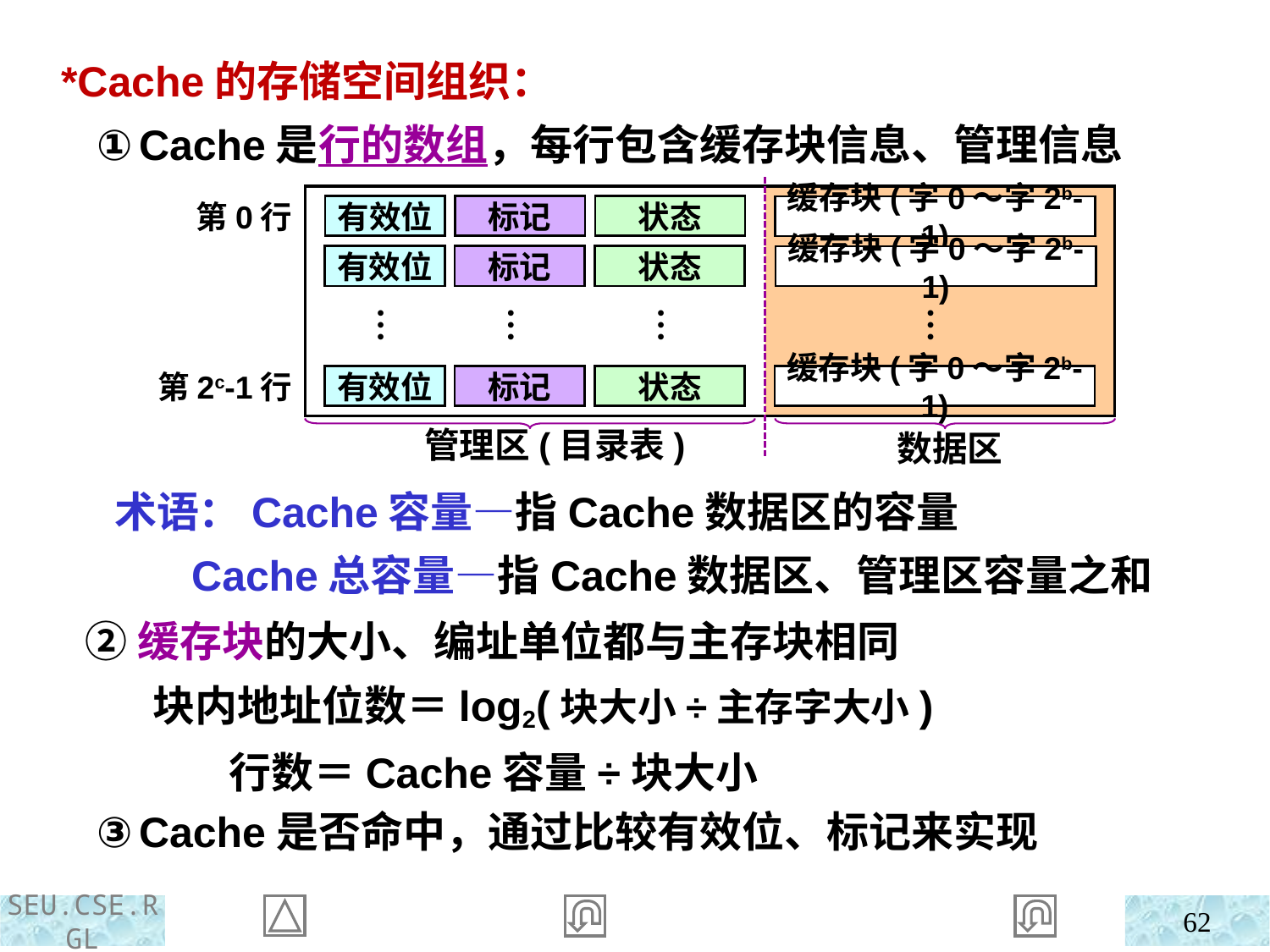

*Cache的存储空间组织：
     ①Cache是行的数组，每行包含缓存块信息、管理信息

管理区(目录表)
数据区

第0行
有效位
标记
状态
缓存块(字0～字2b-1)
有效位
标记
状态
缓存块(字0～字2b-1)
…
…
…
…
有效位
标记
状态
第2c-1行
缓存块(字0～字2b-1)
       术语：Cache容量—指Cache数据区的容量
             Cache总容量—指Cache数据区、管理区容量之和
     ②缓存块的大小、编址单位都与主存块相同
           块内地址位数＝log2(块大小÷主存字大小)
                   行数＝Cache容量÷块大小
     ③Cache是否命中，通过比较有效位、标记来实现

62